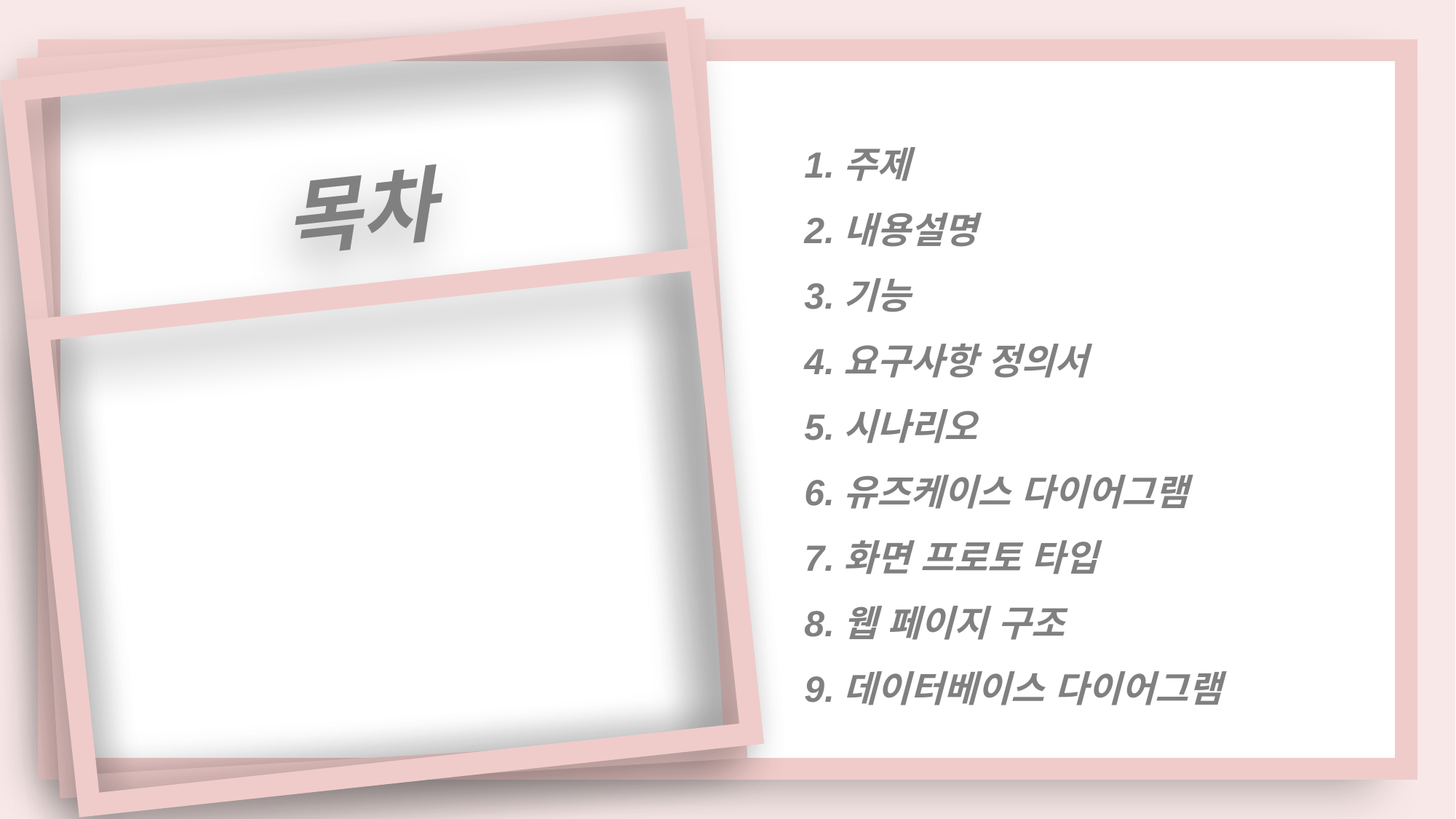

목차

1.주제
2.내용설명
3.기능
4.요구사항 정의서
5.시나리오
6.유즈케이스 다이어그램
7.화면 프로토 타입
8.웹 페이지 구조
9.데이터베이스 다이어그램